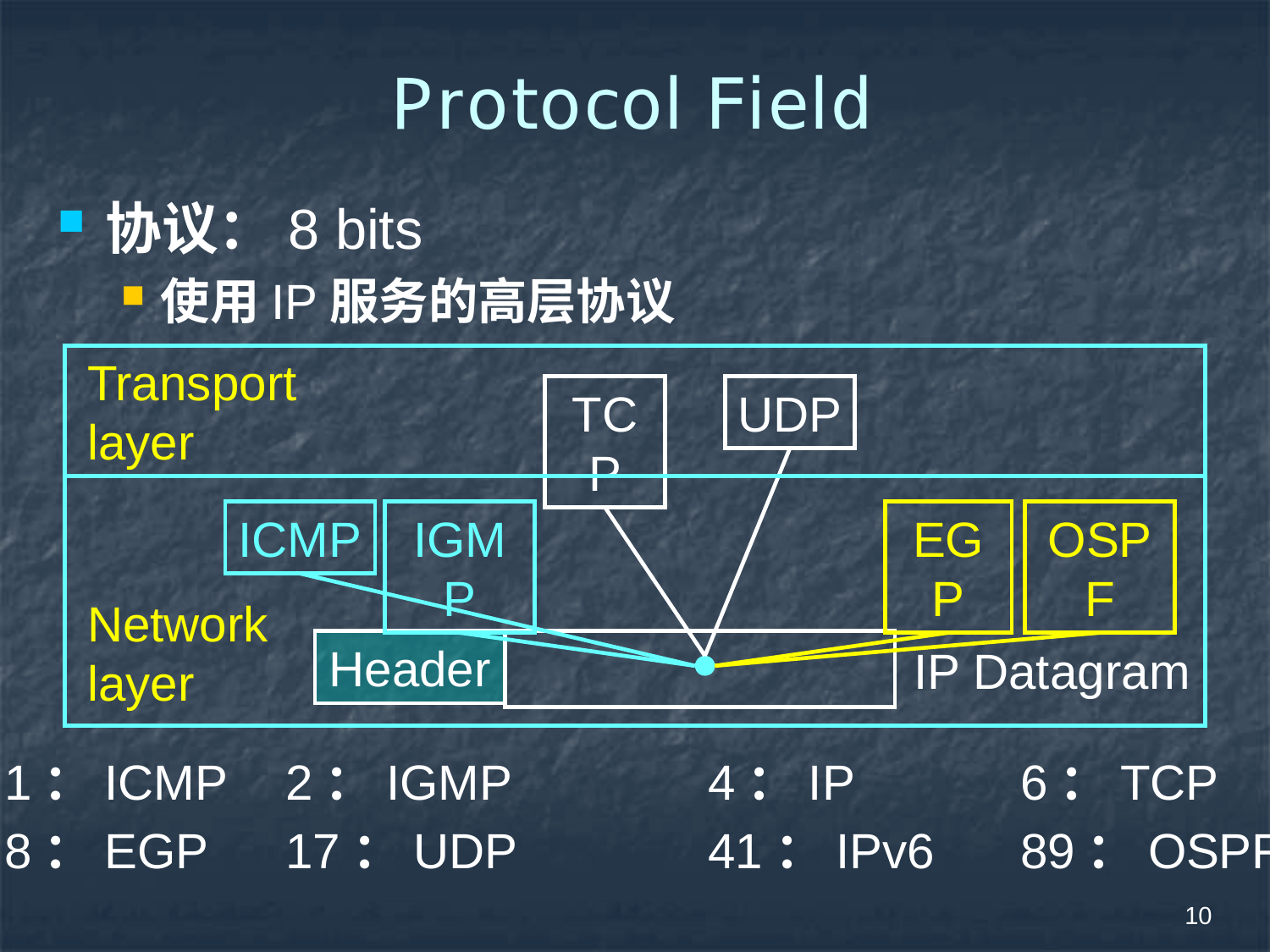

# Protocol Field
协议：8 bits
使用IP服务的高层协议
Transport layer

TCP
UDP

ICMP
IGMP
EGP
OSPF
Network layer
Header

IP Datagram

1：ICMP	  2：IGMP	     4：IP		6：TCP
8：EGP	  17：UDP	     41：IPv6	89：OSPF
10